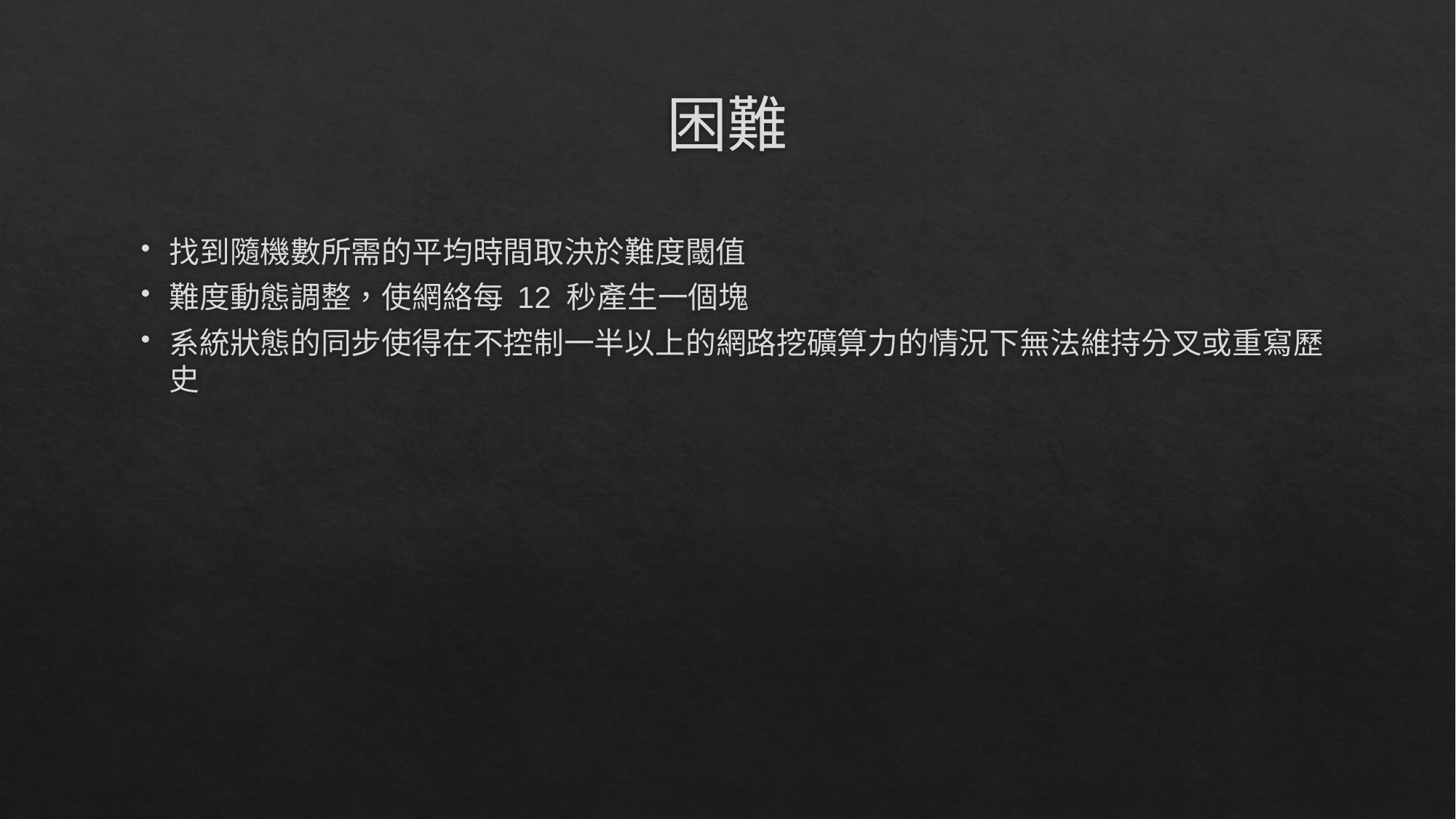

# 困難
找到隨機數所需的平均時間取決於難度閾值
難度動態調整，使網絡每 12 秒產生一個塊
系統狀態的同步使得在不控制一半以上的網路挖礦算力的情況下無法維持分叉或重寫歷史